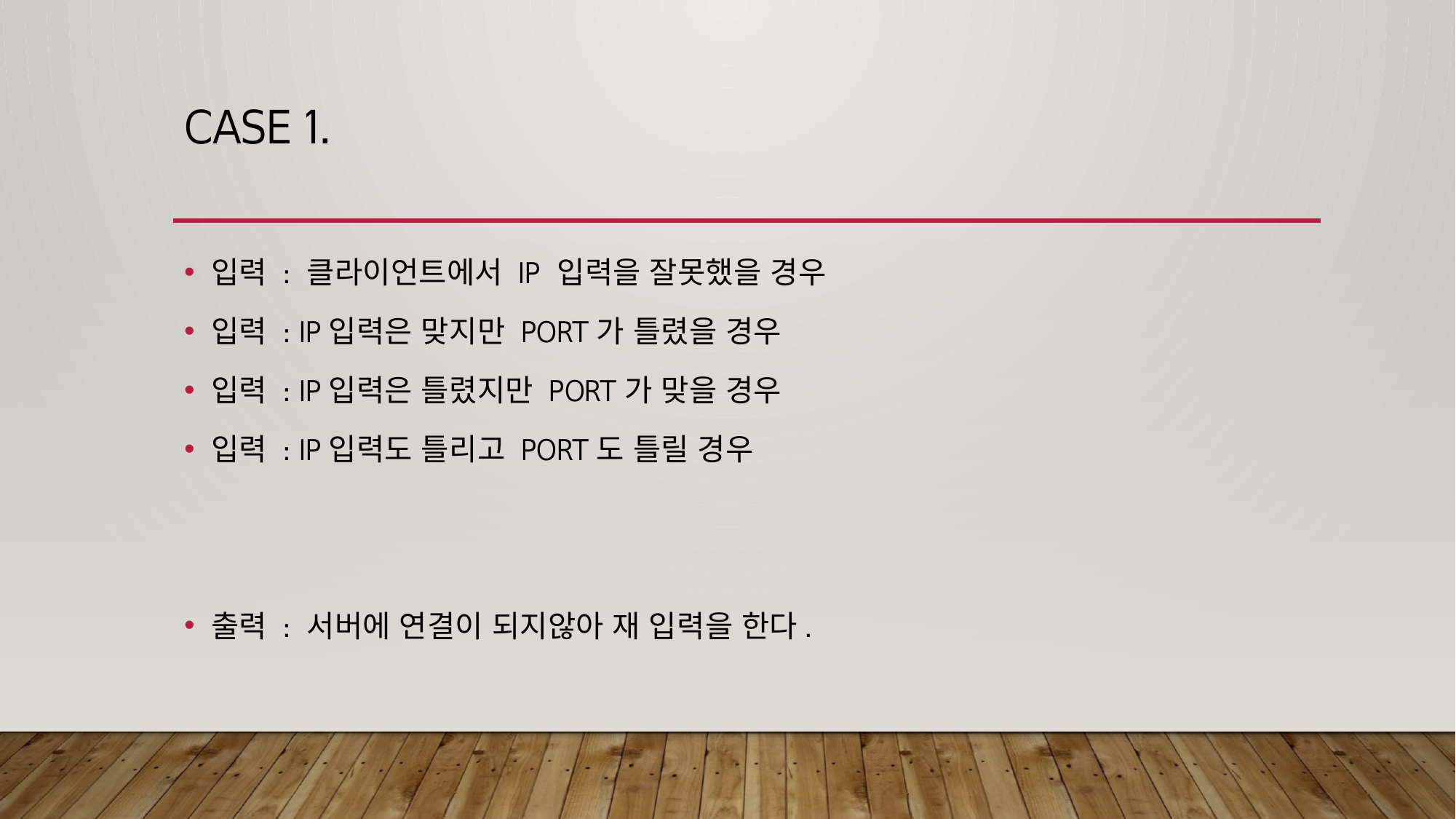

# Case 1.
입력 : 클라이언트에서 IP 입력을 잘못했을 경우
입력 : IP입력은 맞지만 PORT가 틀렸을 경우
입력 : IP입력은 틀렸지만 PORT가 맞을 경우
입력 : IP입력도 틀리고 PORT도 틀릴 경우

출력 : 서버에 연결이 되지않아 재 입력을 한다.